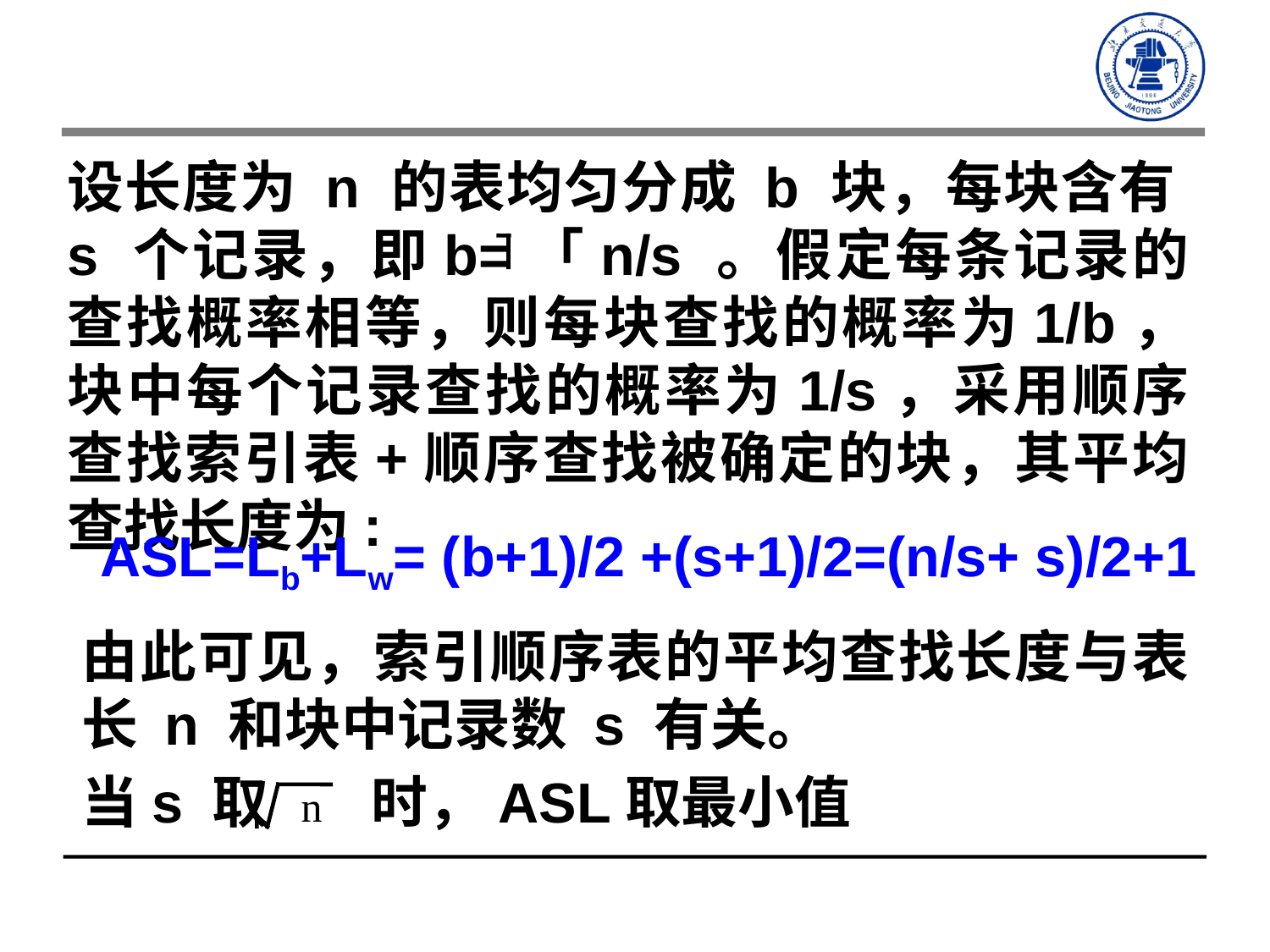

设长度为 n 的表均匀分成 b 块，每块含有s 个记录，即b=「n/s 。假定每条记录的查找概率相等，则每块查找的概率为1/b，块中每个记录查找的概率为1/s，采用顺序查找索引表+顺序查找被确定的块，其平均查找长度为:

ASL=Lb+Lw= (b+1)/2 +(s+1)/2=(n/s+ s)/2+1
由此可见，索引顺序表的平均查找长度与表长 n 和块中记录数 s 有关。
当s 取        时，ASL取最小值
n